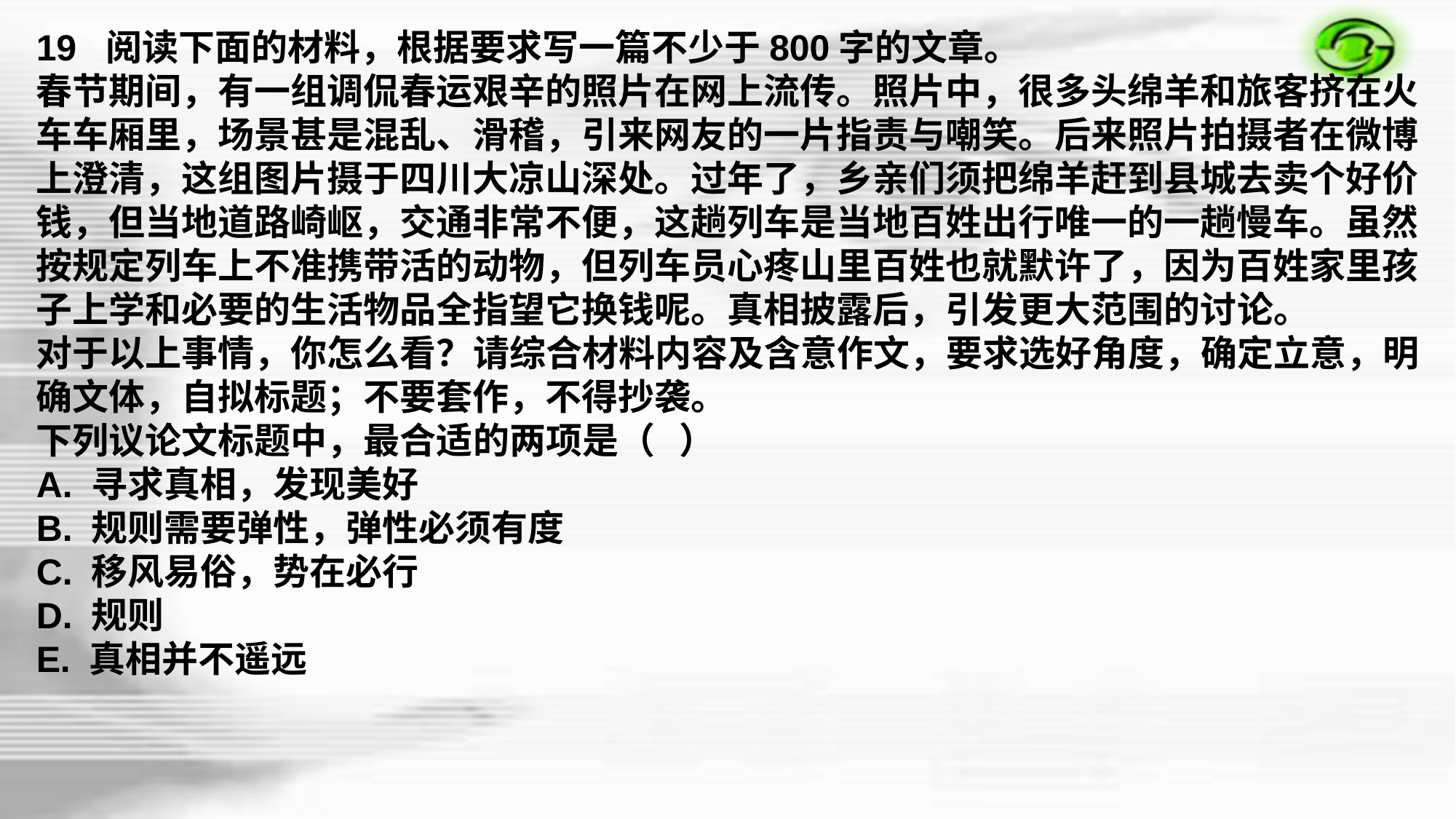

19  阅读下面的材料，根据要求写一篇不少于800字的文章。
春节期间，有一组调侃春运艰辛的照片在网上流传。照片中，很多头绵羊和旅客挤在火车车厢里，场景甚是混乱、滑稽，引来网友的一片指责与嘲笑。后来照片拍摄者在微博上澄清，这组图片摄于四川大凉山深处。过年了，乡亲们须把绵羊赶到县城去卖个好价钱，但当地道路崎岖，交通非常不便，这趟列车是当地百姓出行唯一的一趟慢车。虽然按规定列车上不准携带活的动物，但列车员心疼山里百姓也就默许了，因为百姓家里孩子上学和必要的生活物品全指望它换钱呢。真相披露后，引发更大范围的讨论。
对于以上事情，你怎么看？请综合材料内容及含意作文，要求选好角度，确定立意，明确文体，自拟标题；不要套作，不得抄袭。
下列议论文标题中，最合适的两项是（   ）
A. 寻求真相，发现美好
B. 规则需要弹性，弹性必须有度
C. 移风易俗，势在必行
D. 规则
E. 真相并不遥远